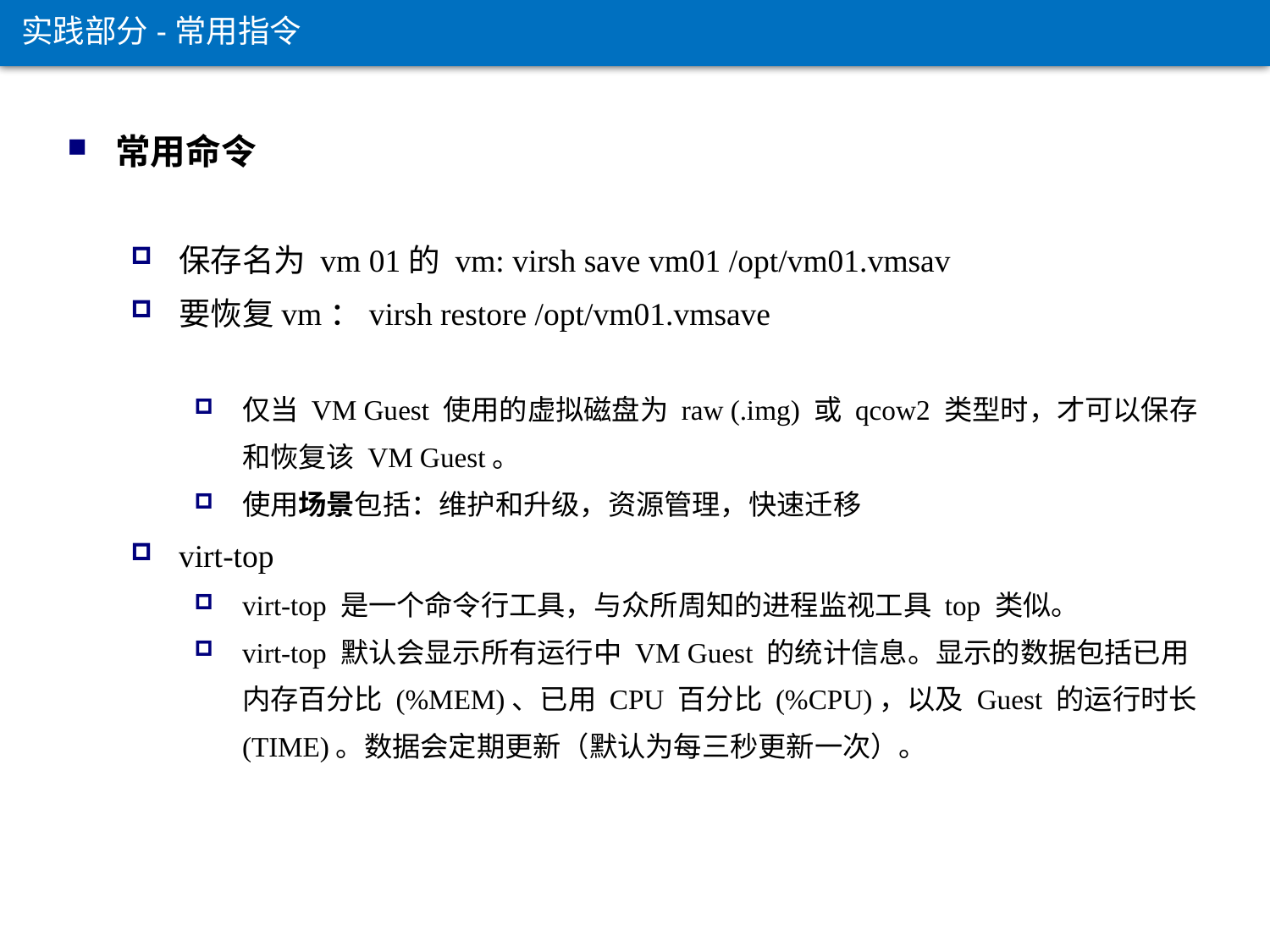

实践部分-常用指令
常用命令

保存名为 vm 01的 vm: virsh save vm01 /opt/vm01.vmsav
要恢复vm：virsh restore /opt/vm01.vmsave

仅当 VM Guest 使用的虚拟磁盘为 raw (.img) 或 qcow2 类型时，才可以保存和恢复该 VM Guest。
使用场景包括：维护和升级，资源管理，快速迁移
virt-top
virt-top 是一个命令行工具，与众所周知的进程监视工具 top 类似。
virt-top 默认会显示所有运行中 VM Guest 的统计信息。显示的数据包括已用内存百分比 (%MEM)、已用 CPU 百分比 (%CPU)，以及 Guest 的运行时长 (TIME)。数据会定期更新（默认为每三秒更新一次）。
44